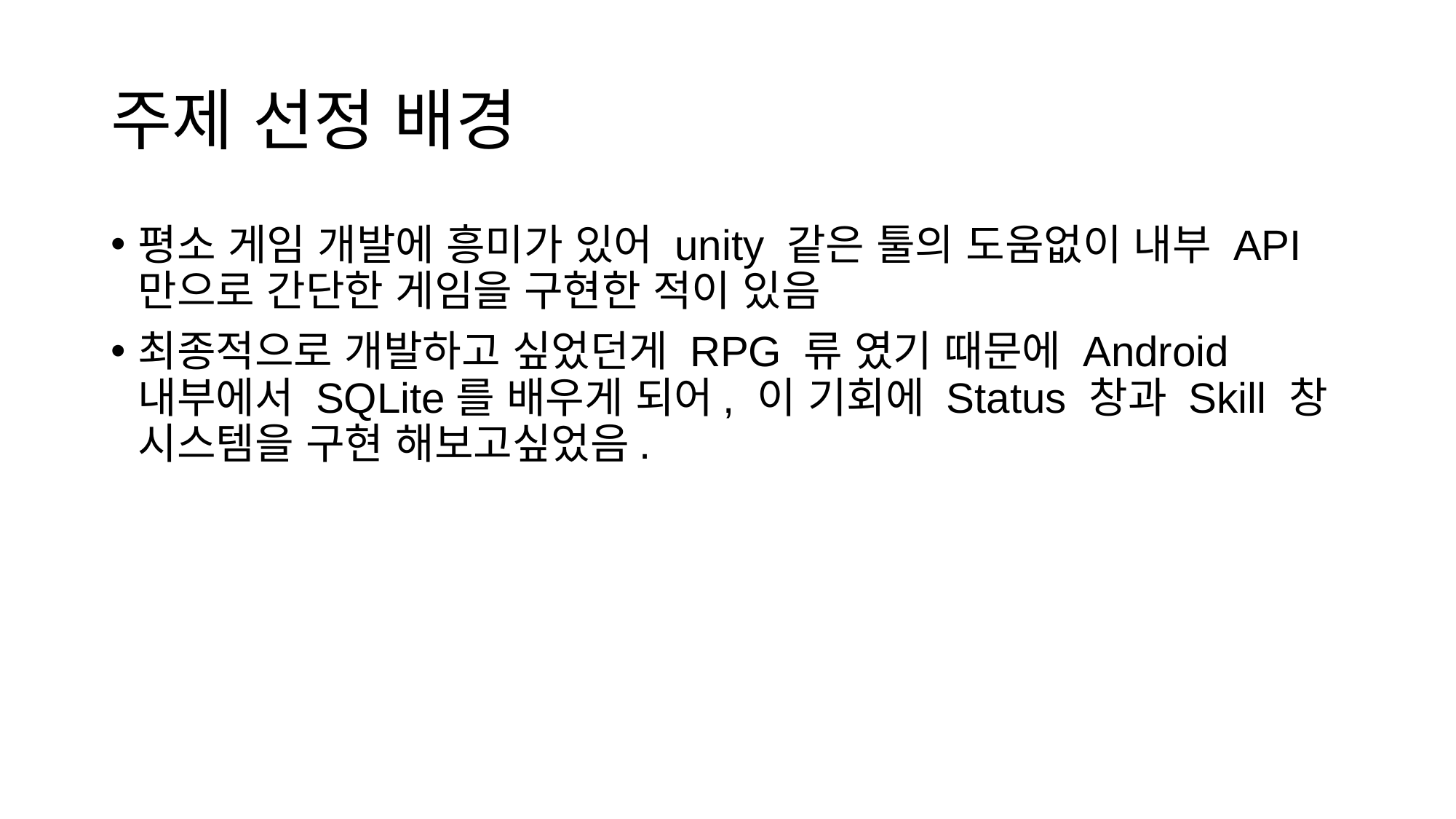

# 주제 선정 배경
평소 게임 개발에 흥미가 있어 unity 같은 툴의 도움없이 내부 API 만으로 간단한 게임을 구현한 적이 있음
최종적으로 개발하고 싶었던게 RPG 류 였기 때문에 Android 내부에서 SQLite를 배우게 되어, 이 기회에 Status 창과 Skill 창 시스템을 구현 해보고싶었음.